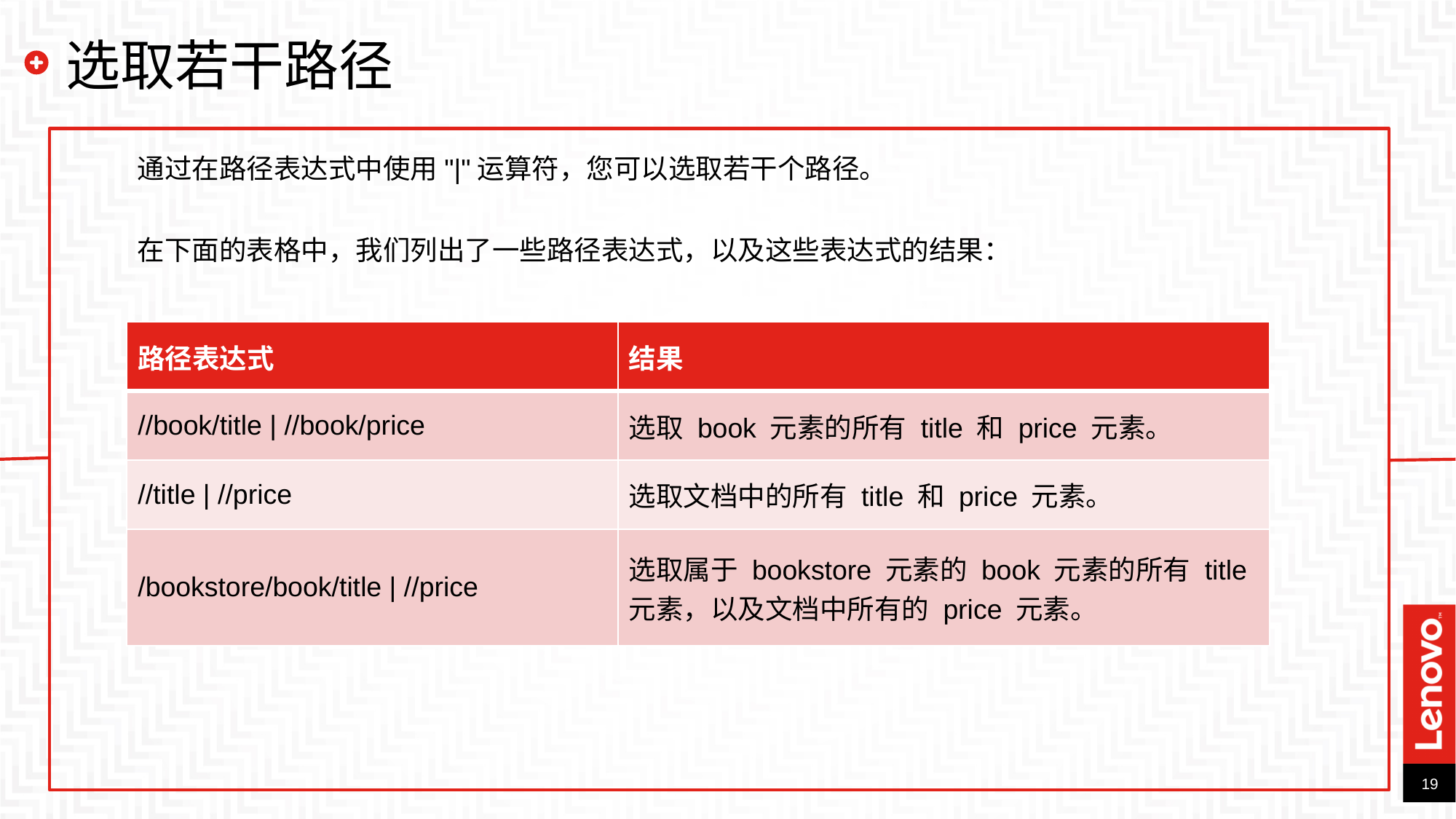

# 选取若干路径

通过在路径表达式中使用"|"运算符，您可以选取若干个路径。

在下面的表格中，我们列出了一些路径表达式，以及这些表达式的结果：
| 路径表达式 | 结果 |
| --- | --- |
| //book/title | //book/price | 选取 book 元素的所有 title 和 price 元素。 |
| //title | //price | 选取文档中的所有 title 和 price 元素。 |
| /bookstore/book/title | //price | 选取属于 bookstore 元素的 book 元素的所有 title 元素，以及文档中所有的 price 元素。 |